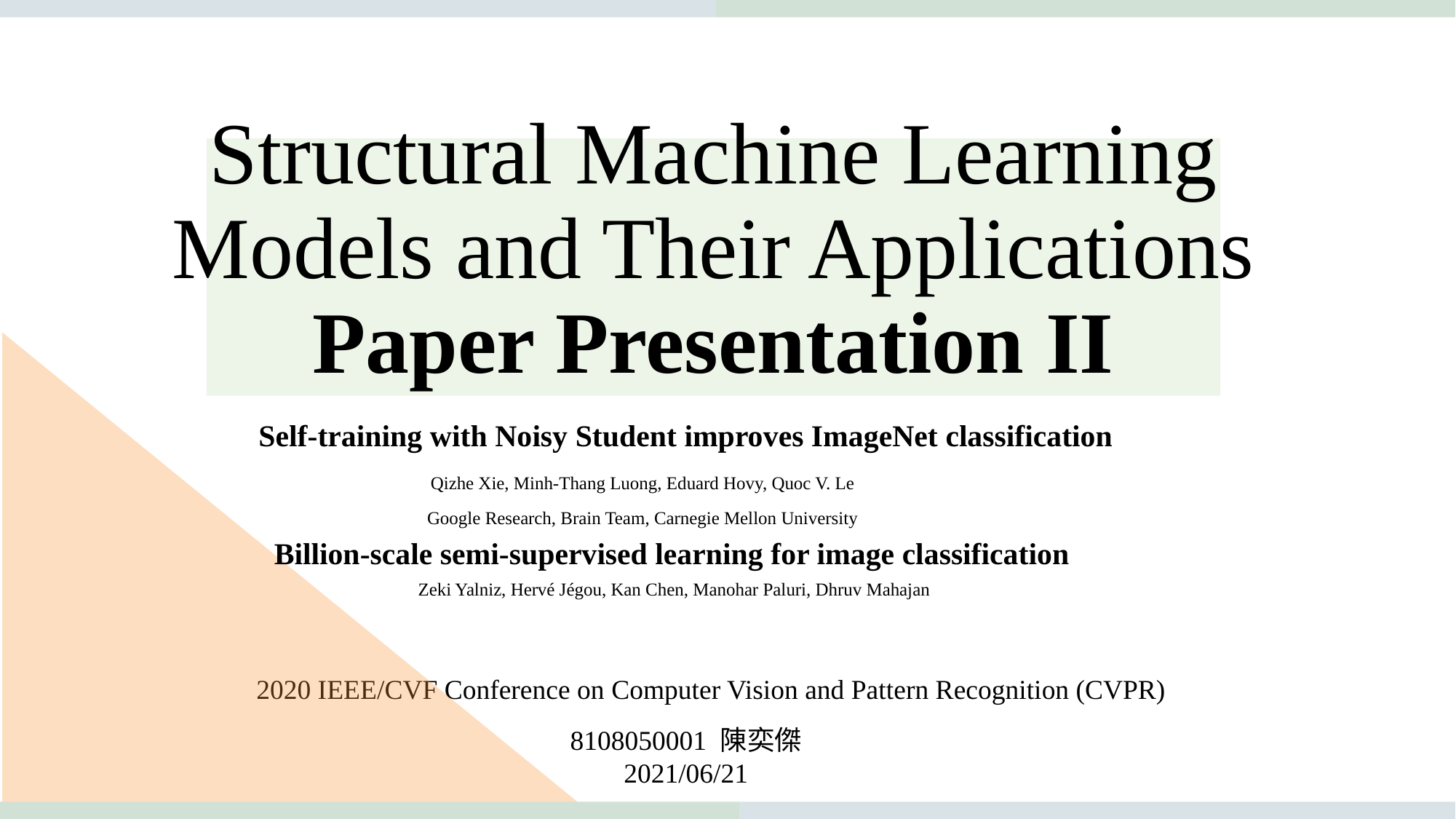

# Structural Machine Learning Models and Their Applications Paper Presentation II

Self-training with Noisy Student improves ImageNet classification

Qizhe Xie, Minh-Thang Luong, Eduard Hovy, Quoc V. Le
Google Research, Brain Team, Carnegie Mellon University
Billion-scale semi-supervised learning for image classification
 Zeki Yalniz, Hervé Jégou, Kan Chen, Manohar Paluri, Dhruv Mahajan
2020 IEEE/CVF Conference on Computer Vision and Pattern Recognition (CVPR)
8108050001 陳奕傑
2021/06/21